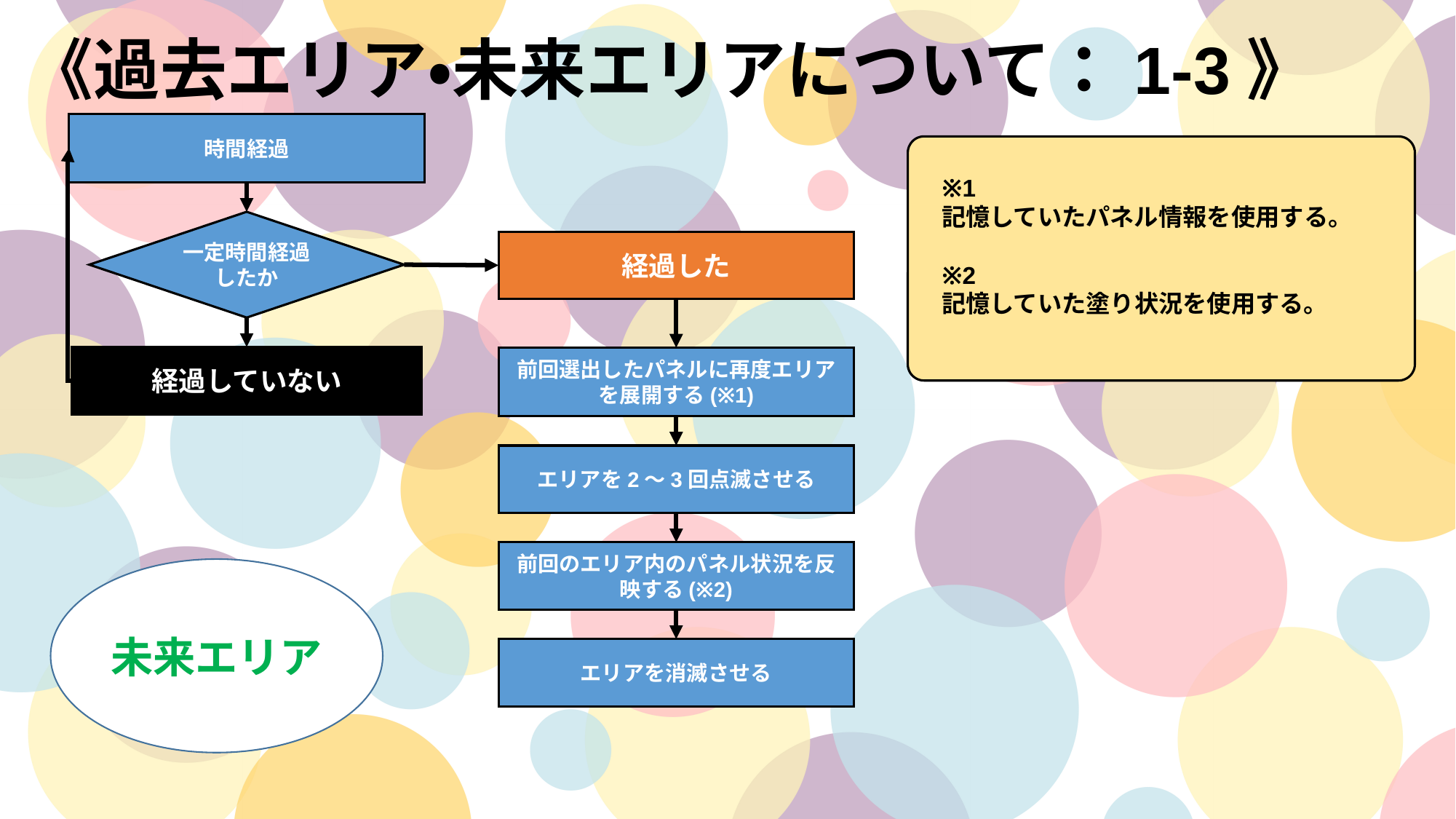

《過去エリア・未来エリアについて：1-3》
時間経過

※1
記憶していたパネル情報を使用する。

※2
記憶していた塗り状況を使用する。
一定時間経過したか
経過した
経過していない
前回選出したパネルに再度エリアを展開する(※1)
エリアを2～3回点滅させる
前回のエリア内のパネル状況を反映する(※2)
未来エリア
エリアを消滅させる